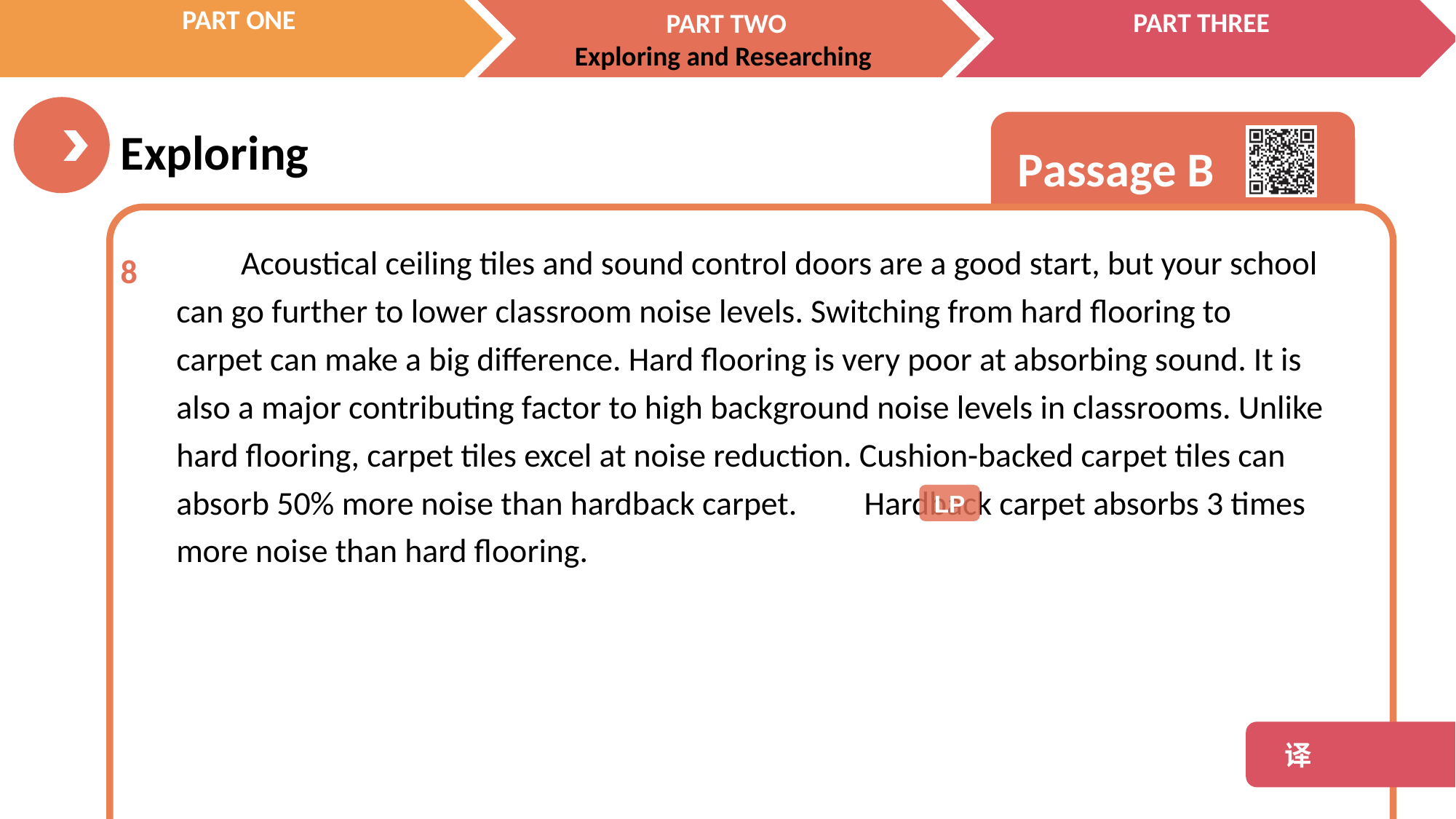

Acoustical ceiling tiles and sound control doors are a good start, but your school can go further to lower classroom noise levels. Switching from hard flooring to carpet can make a big difference. Hard flooring is very poor at absorbing sound. It is also a major contributing factor to high background noise levels in classrooms. Unlike hard flooring, carpet tiles excel at noise reduction. Cushion-backed carpet tiles can absorb 50% more noise than hardback carpet.         Hardback carpet absorbs 3 times more noise than hard flooring.
8

LP
   译